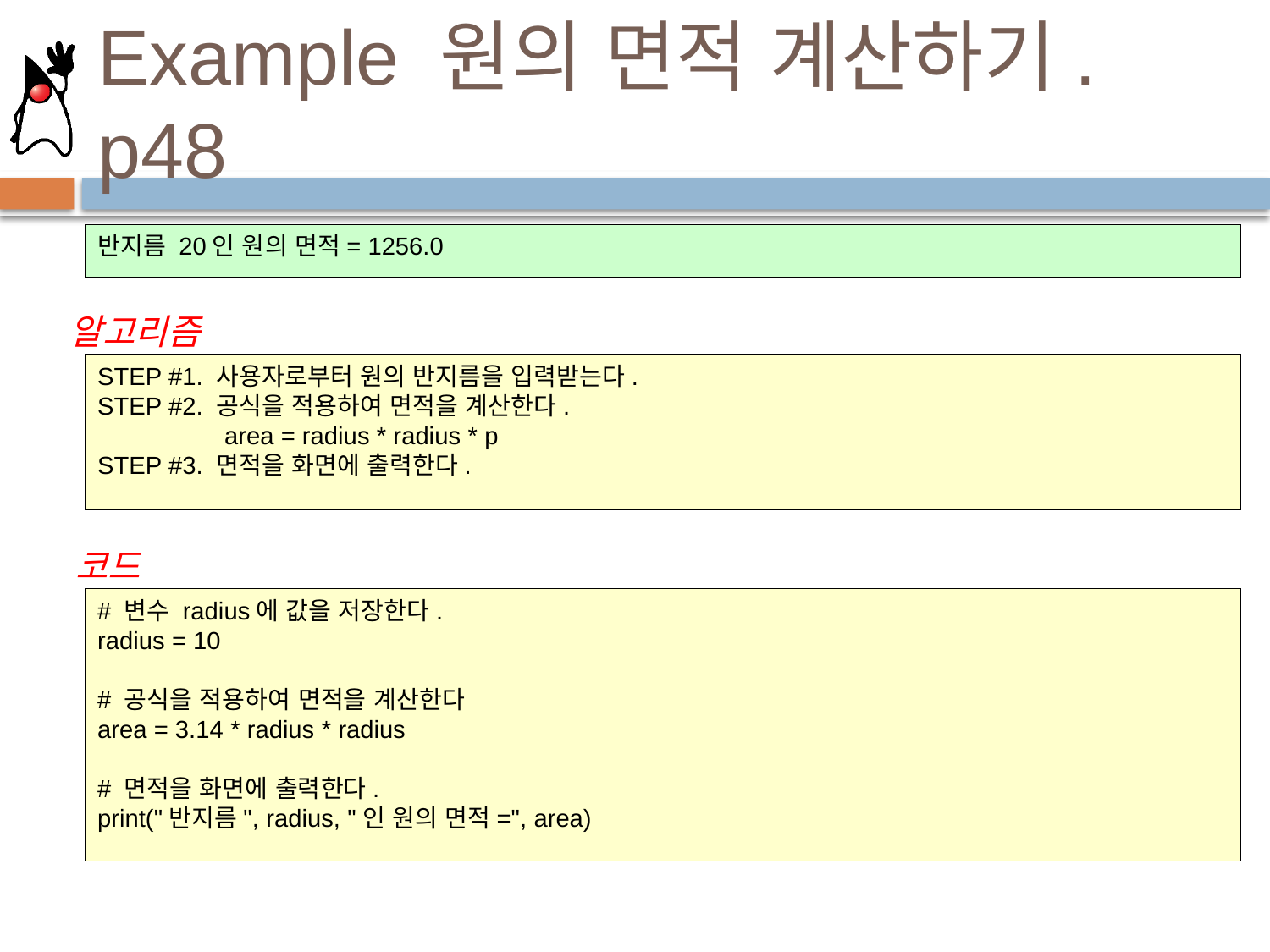

# Example 원의 면적 계산하기. p48
빈칸을 채워본다.
반지름 20인 원의 면적= 1256.0
알고리즘
STEP #1. 사용자로부터 원의 반지름을 입력받는다.
STEP #2. 공식을 적용하여 면적을 계산한다.
	area = radius * radius * p
STEP #3. 면적을 화면에 출력한다.
코드
# 변수 radius에 값을 저장한다.
radius = 10

# 공식을 적용하여 면적을 계산한다
area = 3.14 * radius * radius

# 면적을 화면에 출력한다.
print("반지름", radius, "인 원의 면적=", area)